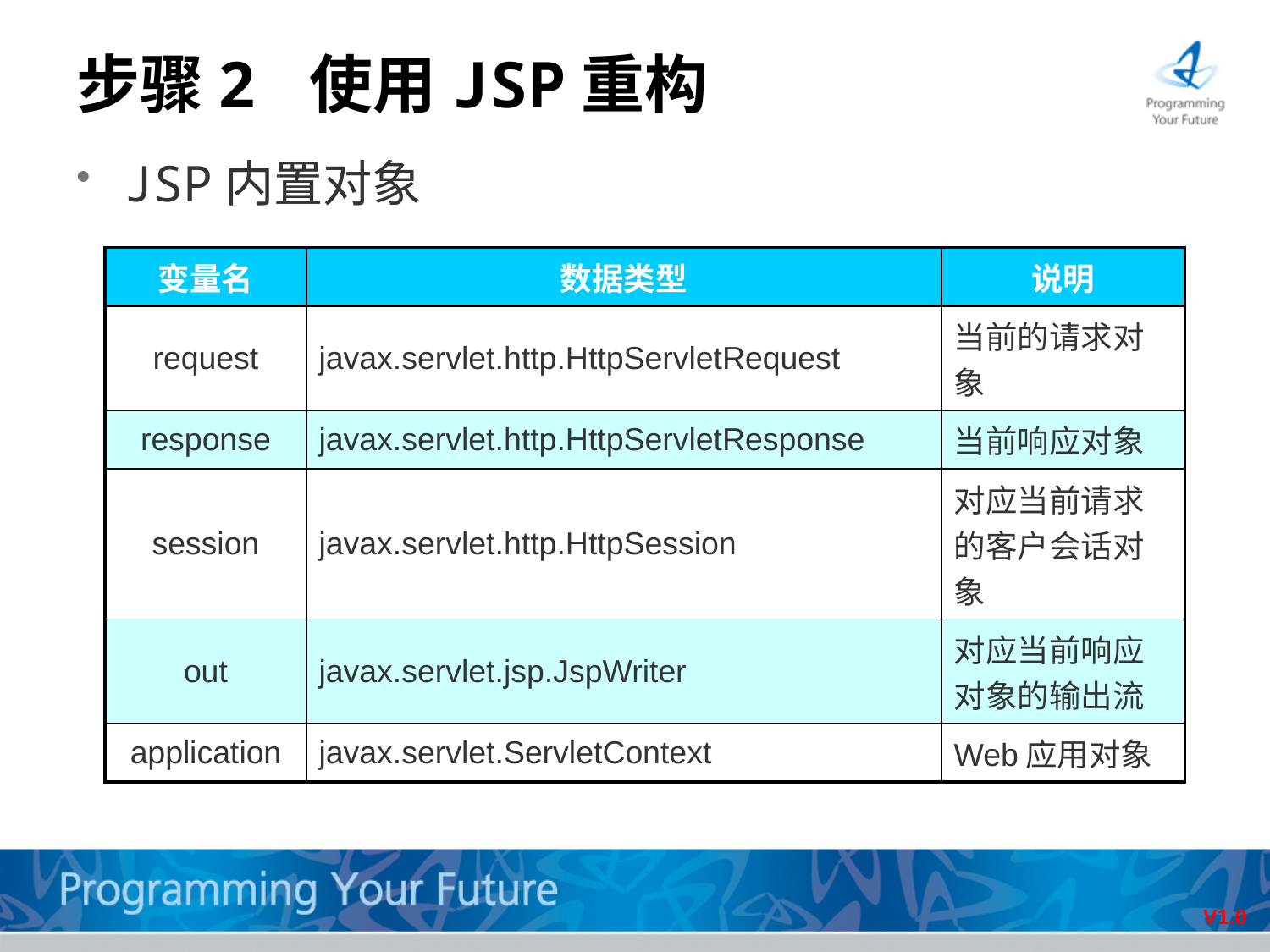

# 步骤2 使用JSP重构
JSP内置对象
| 变量名 | 数据类型 | 说明 |
| --- | --- | --- |
| request | javax.servlet.http.HttpServletRequest | 当前的请求对象 |
| response | javax.servlet.http.HttpServletResponse | 当前响应对象 |
| session | javax.servlet.http.HttpSession | 对应当前请求的客户会话对象 |
| out | javax.servlet.jsp.JspWriter | 对应当前响应对象的输出流 |
| application | javax.servlet.ServletContext | Web应用对象 |